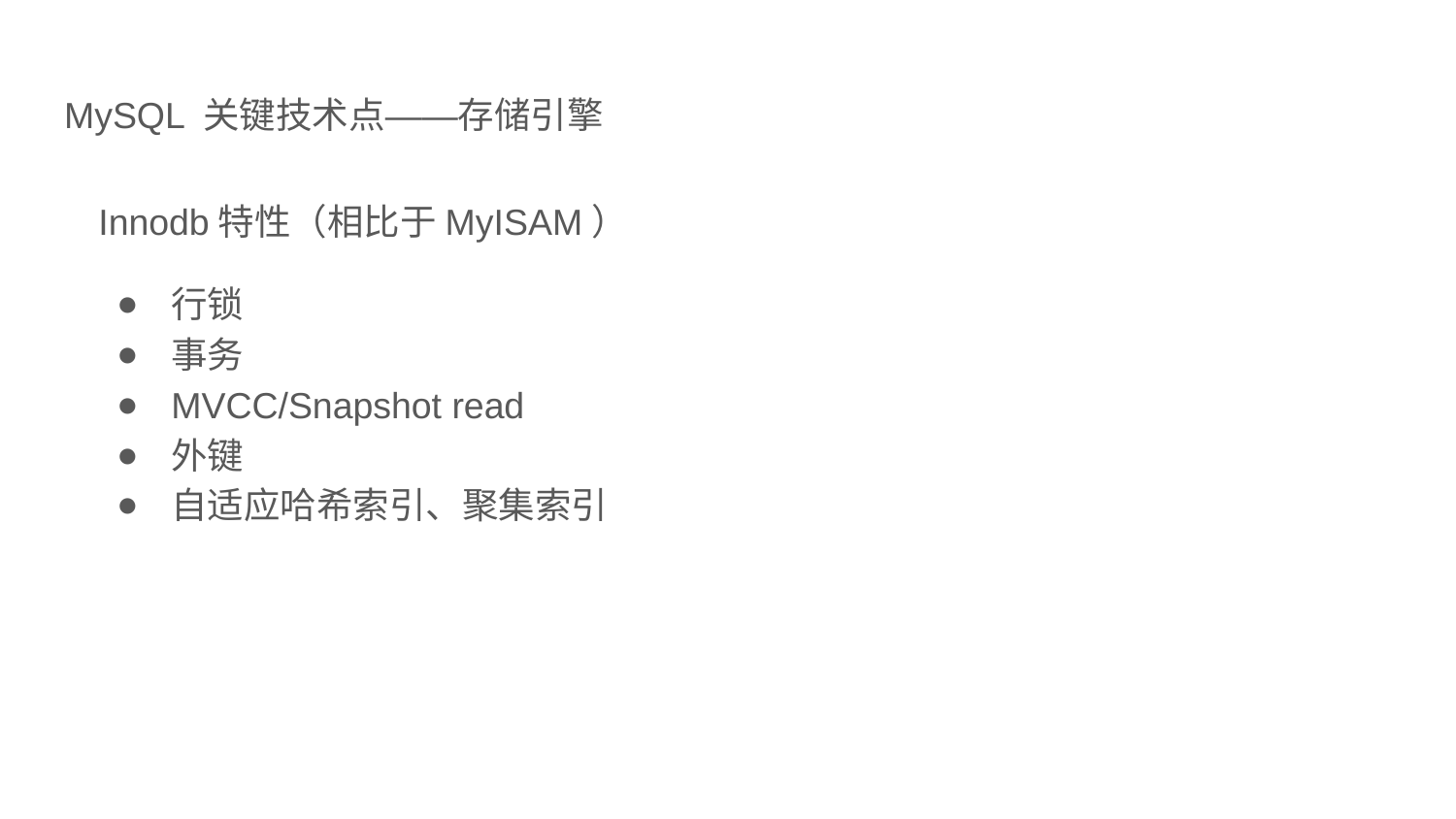

# MySQL 关键技术点——存储引擎
Innodb特性（相比于MyISAM）
行锁
事务
MVCC/Snapshot read
外键
自适应哈希索引、聚集索引